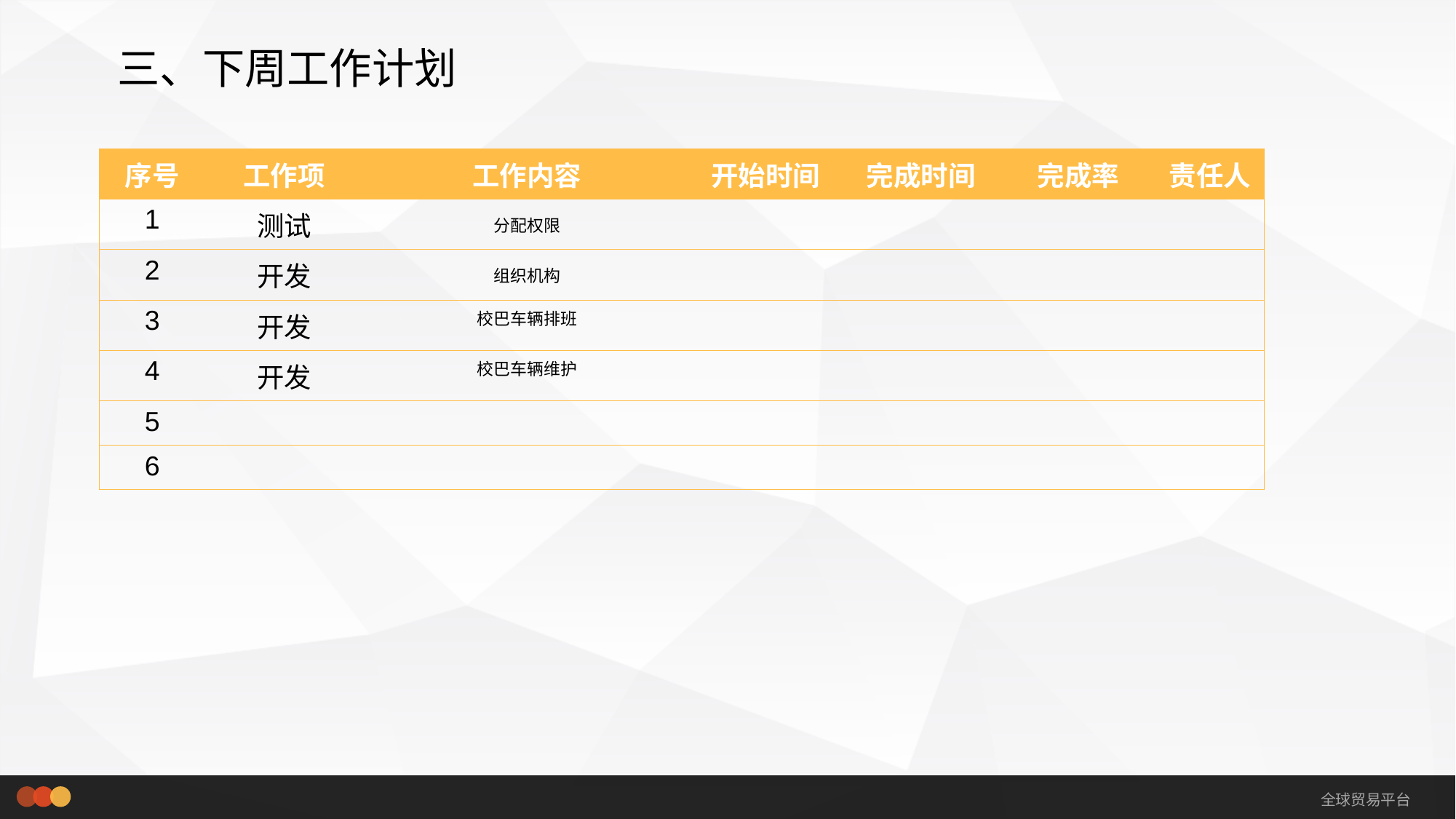

# 三、下周工作计划
| 序号 | 工作项 | 工作内容 | 开始时间 | 完成时间 | 完成率 | 责任人 |
| --- | --- | --- | --- | --- | --- | --- |
| 1 | 测试 | 分配权限 |  |  |  |  |
| 2 | 开发 | 组织机构 |  |  |  |  |
| 3 | 开发 | 校巴车辆排班 |  |  |  |  |
| 4 | 开发 | 校巴车辆维护 |  |  |  |  |
| 5 |  |  |  |  |  |  |
| 6 |  |  |  |  |  |  |